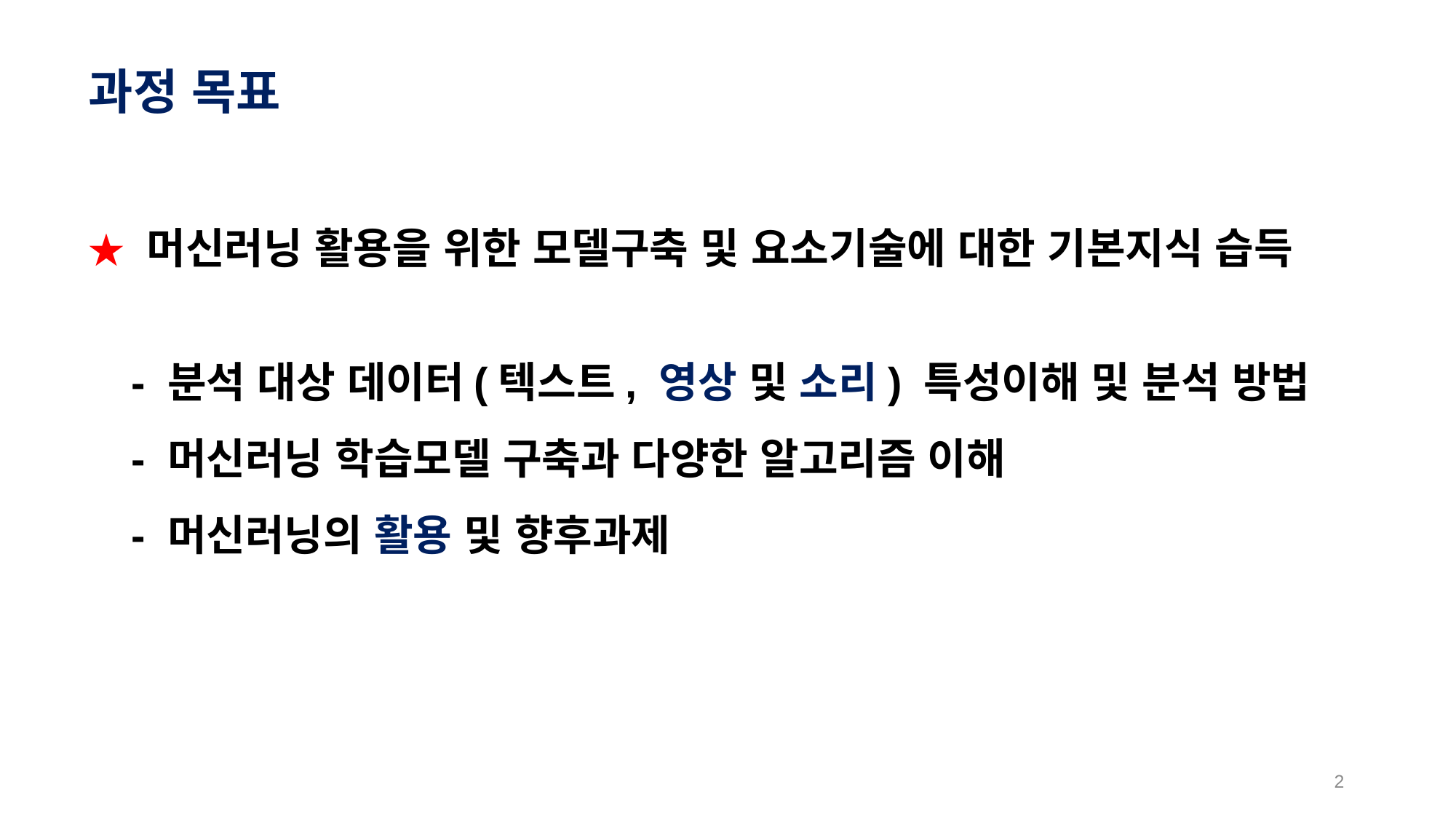

과정 목표

★ 머신러닝 활용을 위한 모델구축 및 요소기술에 대한 기본지식 습득

- 분석 대상 데이터(텍스트, 영상 및 소리) 특성이해 및 분석 방법
- 머신러닝 학습모델 구축과 다양한 알고리즘 이해
- 머신러닝의 활용 및 향후과제
2